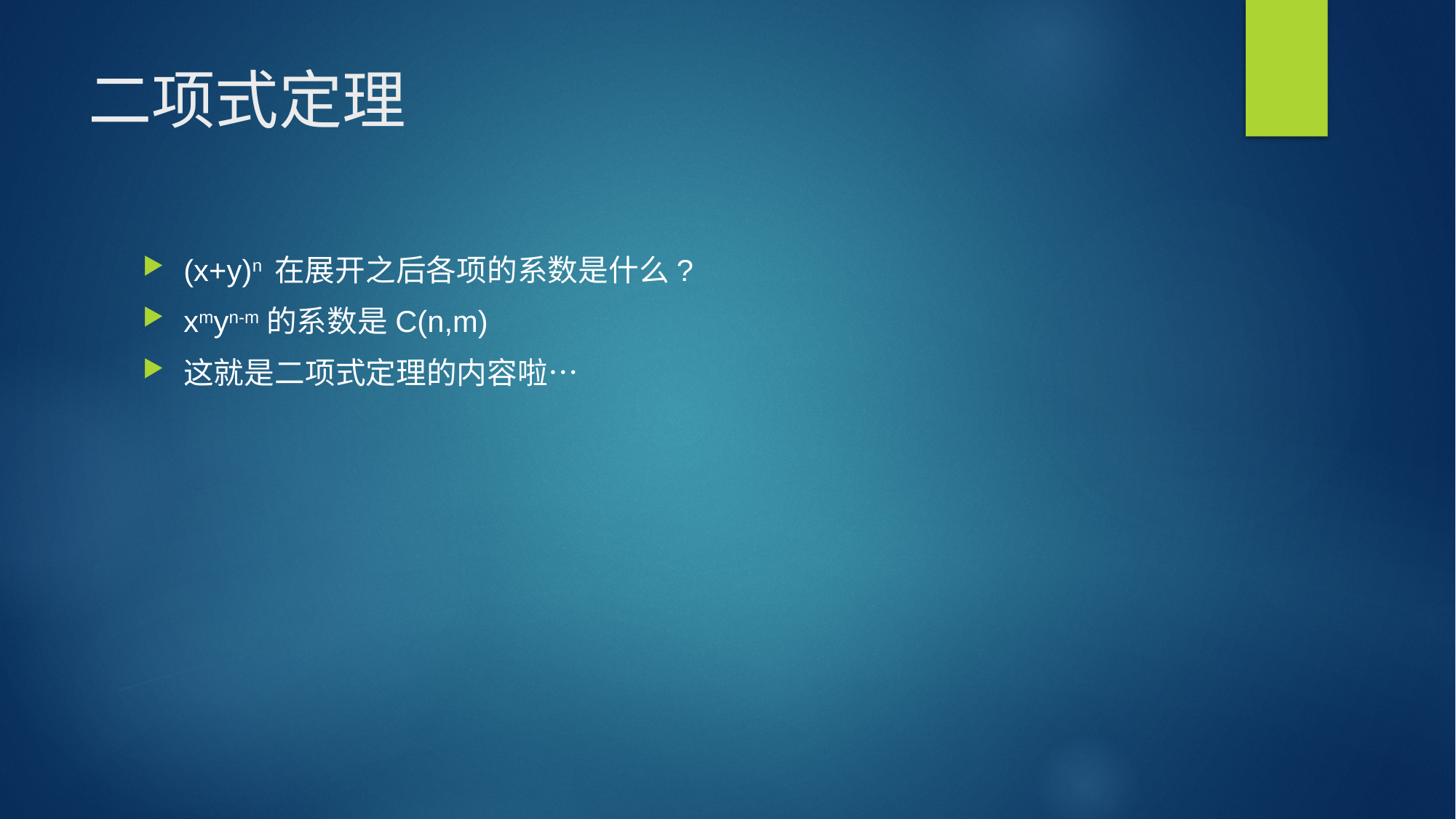

# 二项式定理
(x+y)n 在展开之后各项的系数是什么?
xmyn-m的系数是C(n,m)
这就是二项式定理的内容啦…